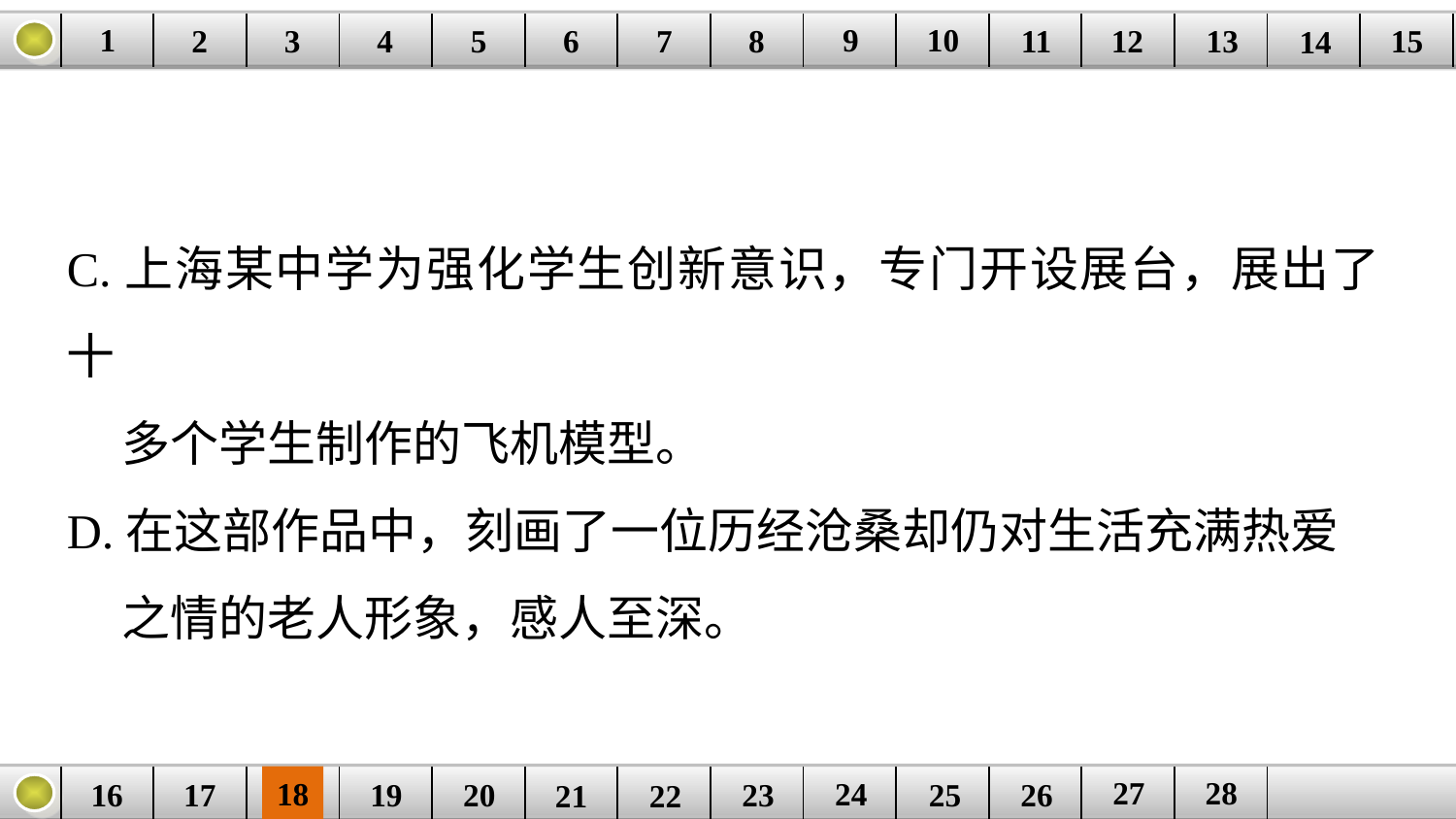

9
10
1
3
4
5
6
8
11
2
12
15
|  |  |  |  |  |  |  |  |  |  |  |  |  |  |  |
| --- | --- | --- | --- | --- | --- | --- | --- | --- | --- | --- | --- | --- | --- | --- |
7
13
14

C.上海某中学为强化学生创新意识，专门开设展台，展出了十
    多个学生制作的飞机模型。
D.在这部作品中，刻画了一位历经沧桑却仍对生活充满热爱
    之情的老人形象，感人至深。

27
28
18
24
16
25
26
|  |  |  |  |  |  |  |  |  |  |  |  |  |
| --- | --- | --- | --- | --- | --- | --- | --- | --- | --- | --- | --- | --- |
23
17
19
20
21
22